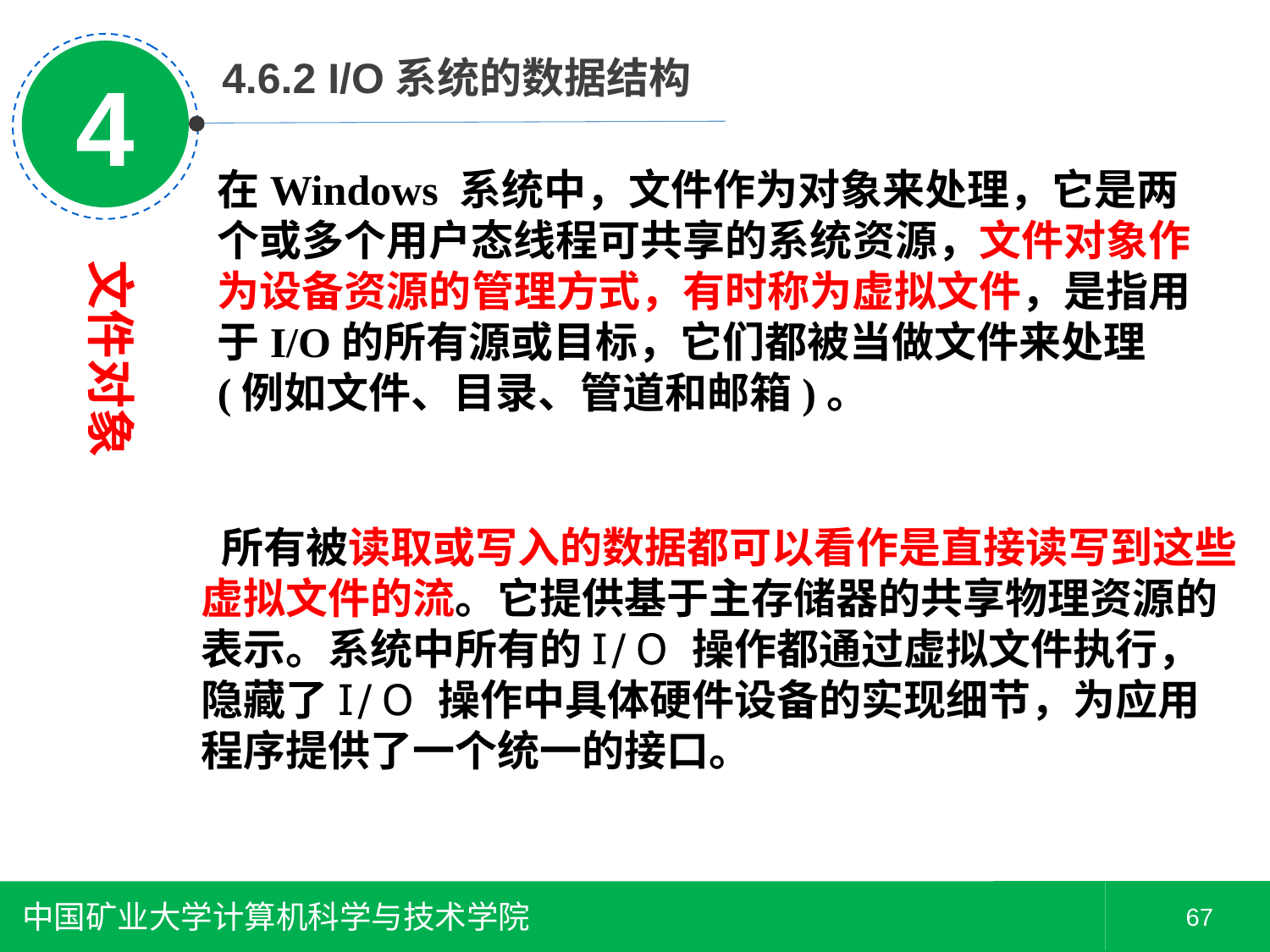

4
  4.6.2 I/O系统的数据结构

在Windows 系统中，文件作为对象来处理，它是两个或多个用户态线程可共享的系统资源，文件对象作为设备资源的管理方式，有时称为虚拟文件，是指用于I/O的所有源或目标，它们都被当做文件来处理(例如文件、目录、管道和邮箱)。
文件对象
 所有被读取或写入的数据都可以看作是直接读写到这些虚拟文件的流。它提供基于主存储器的共享物理资源的表示。系统中所有的I/O 操作都通过虚拟文件执行，隐藏了I/O 操作中具体硬件设备的实现细节，为应用程序提供了一个统一的接口。